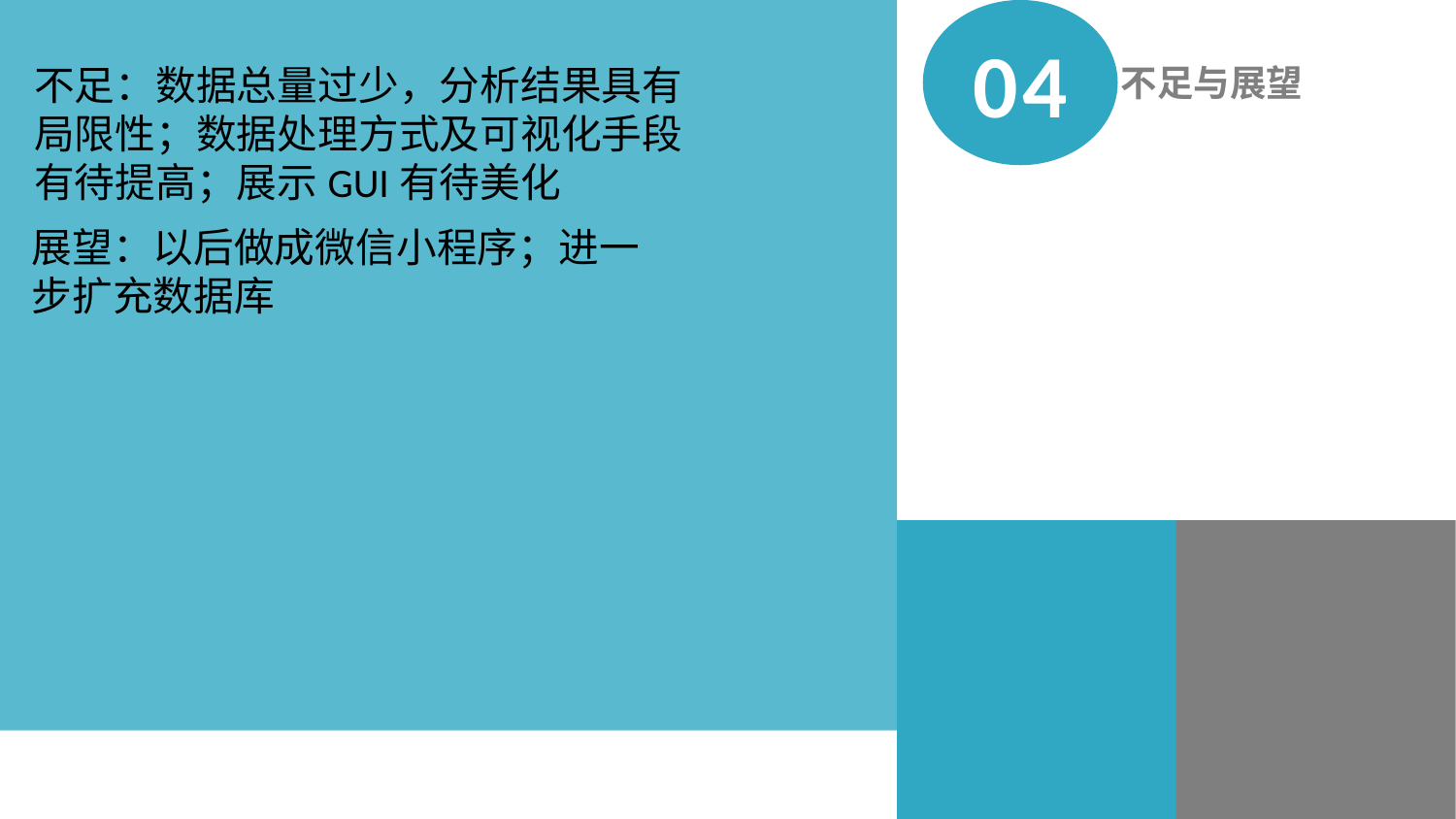

04

不足：数据总量过少，分析结果具有局限性；数据处理方式及可视化手段有待提高；展示GUI有待美化
不足与展望
展望：以后做成微信小程序；进一步扩充数据库